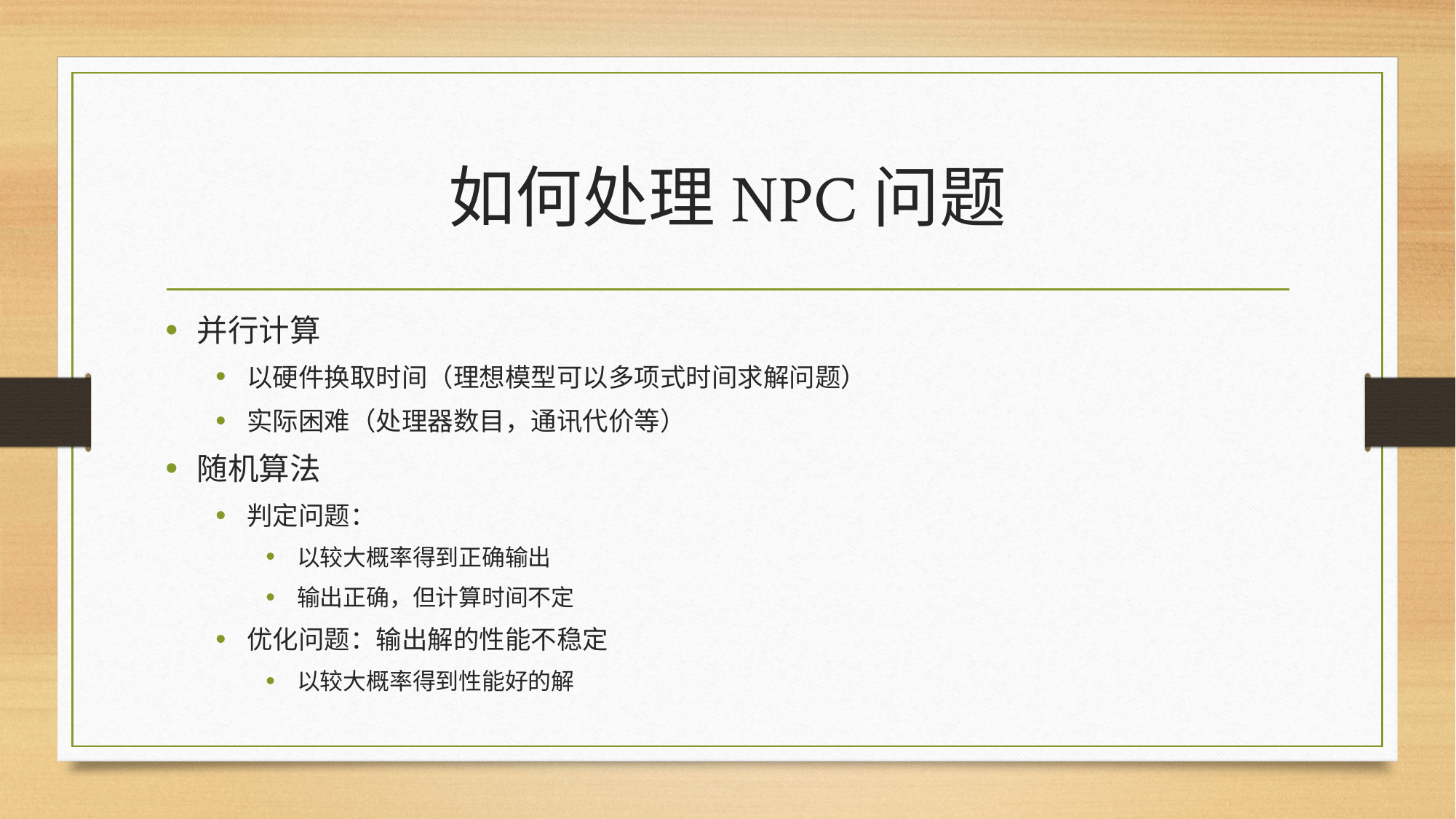

# 如何处理NPC问题
并行计算
以硬件换取时间（理想模型可以多项式时间求解问题）
实际困难（处理器数目，通讯代价等）
随机算法
判定问题：
以较大概率得到正确输出
输出正确，但计算时间不定
优化问题：输出解的性能不稳定
以较大概率得到性能好的解